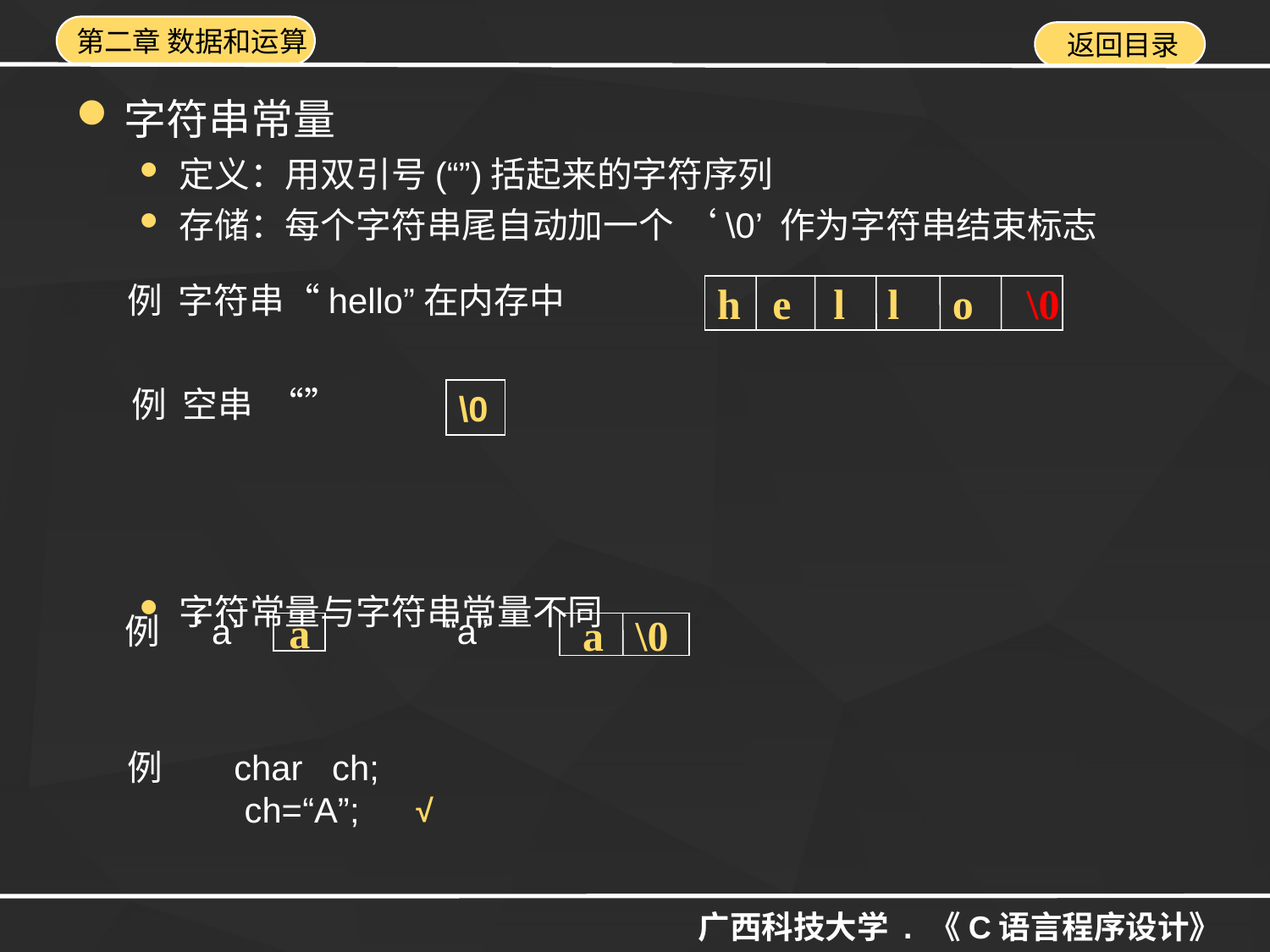

字符串常量
定义：用双引号(“”)括起来的字符序列
存储：每个字符串尾自动加一个 ‘\0’ 作为字符串结束标志

字符常量与字符串常量不同
例  字符串“hello”在内存中
h   e    l    l     o     \0

例  空串  “”
\0
例 ‘a’
“a”
a
 a   \0

例        char   ch;
            ch=“A”;
√